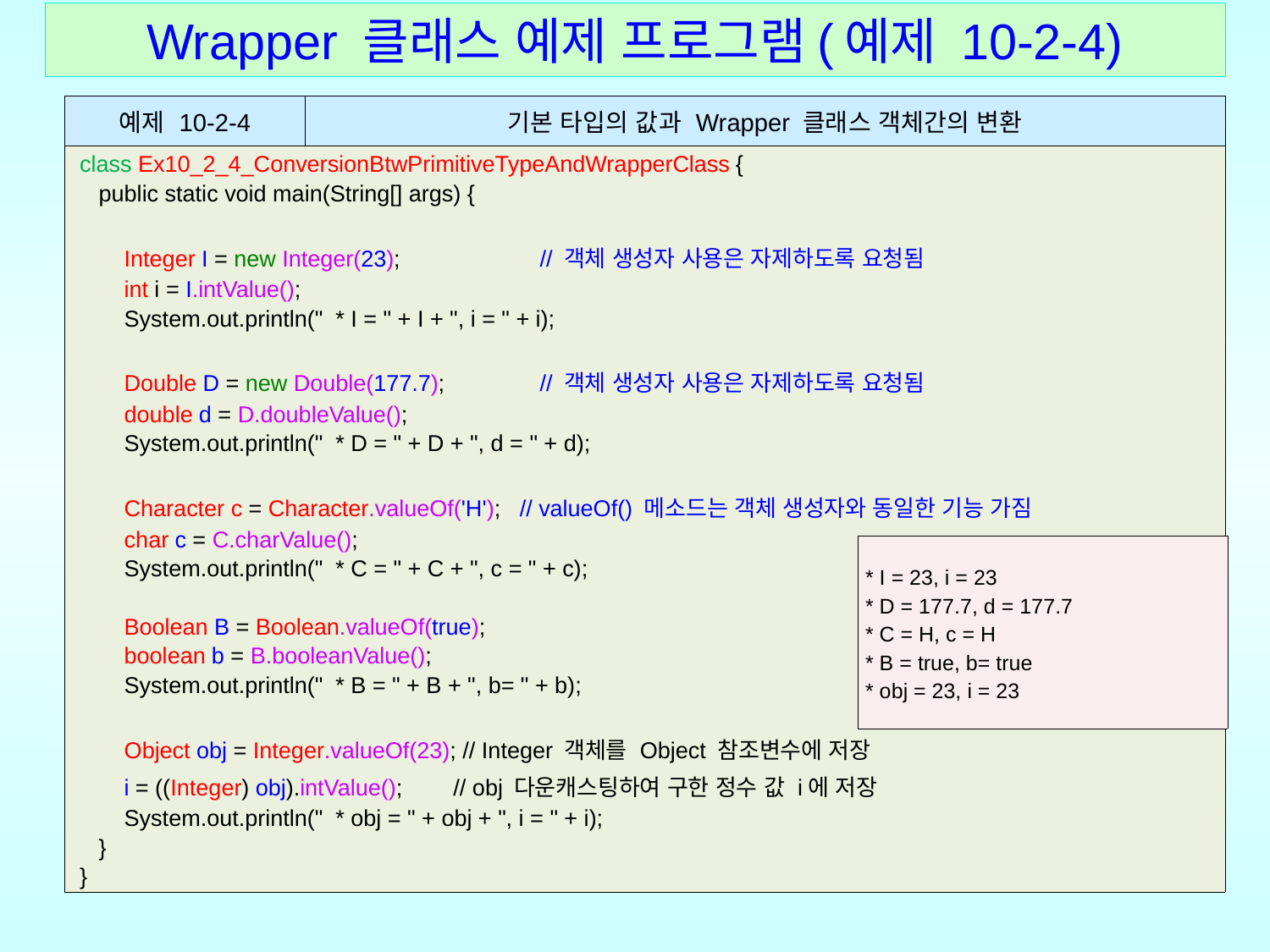

# Wrapper 클래스 예제 프로그램(예제 10-2-4)
| 예제 10-2-4 | 기본 타입의 값과 Wrapper 클래스 객체간의 변환 |
| --- | --- |
| class Ex10\_2\_4\_ConversionBtwPrimitiveTypeAndWrapperClass { public static void main(String[] args) { Integer I = new Integer(23); // 객체 생성자 사용은 자제하도록 요청됨 int i = I.intValue(); System.out.println(" \* I = " + I + ", i = " + i); Double D = new Double(177.7); // 객체 생성자 사용은 자제하도록 요청됨 double d = D.doubleValue(); System.out.println(" \* D = " + D + ", d = " + d); Character c = Character.valueOf('H'); // valueOf() 메소드는 객체 생성자와 동일한 기능 가짐 char c = C.charValue(); System.out.println(" \* C = " + C + ", c = " + c); Boolean B = Boolean.valueOf(true); boolean b = B.booleanValue(); System.out.println(" \* B = " + B + ", b= " + b); Object obj = Integer.valueOf(23); // Integer 객체를 Object 참조변수에 저장 i = ((Integer) obj).intValue(); // obj 다운캐스팅하여 구한 정수 값 i에 저장 System.out.println(" \* obj = " + obj + ", i = " + i); } } |  |
| \* I = 23, i = 23 \* D = 177.7, d = 177.7 \* C = H, c = H \* B = true, b= true \* obj = 23, i = 23 |
| --- |